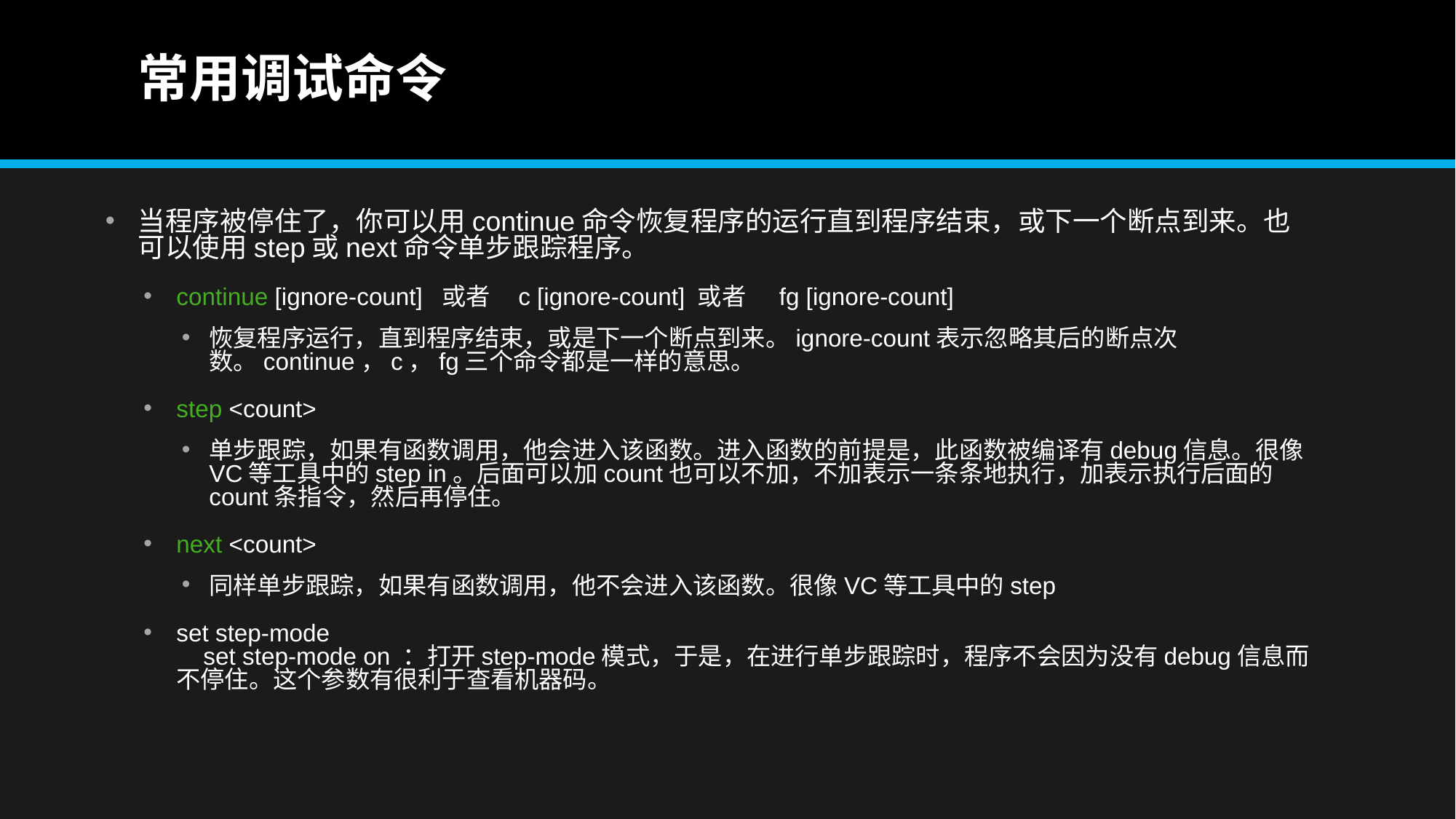

# 常用调试命令
当程序被停住了，你可以用continue命令恢复程序的运行直到程序结束，或下一个断点到来。也可以使用step或next命令单步跟踪程序。
continue [ignore-count]  或者    c [ignore-count] 或者     fg [ignore-count]
恢复程序运行，直到程序结束，或是下一个断点到来。ignore-count表示忽略其后的断点次数。continue，c，fg三个命令都是一样的意思。
step <count>
单步跟踪，如果有函数调用，他会进入该函数。进入函数的前提是，此函数被编译有debug信息。很像VC等工具中的step in。后面可以加count也可以不加，不加表示一条条地执行，加表示执行后面的count条指令，然后再停住。
next <count>
同样单步跟踪，如果有函数调用，他不会进入该函数。很像VC等工具中的step
set step-mode
    set step-mode on ：打开step-mode模式，于是，在进行单步跟踪时，程序不会因为没有debug信息而不停住。这个参数有很利于查看机器码。